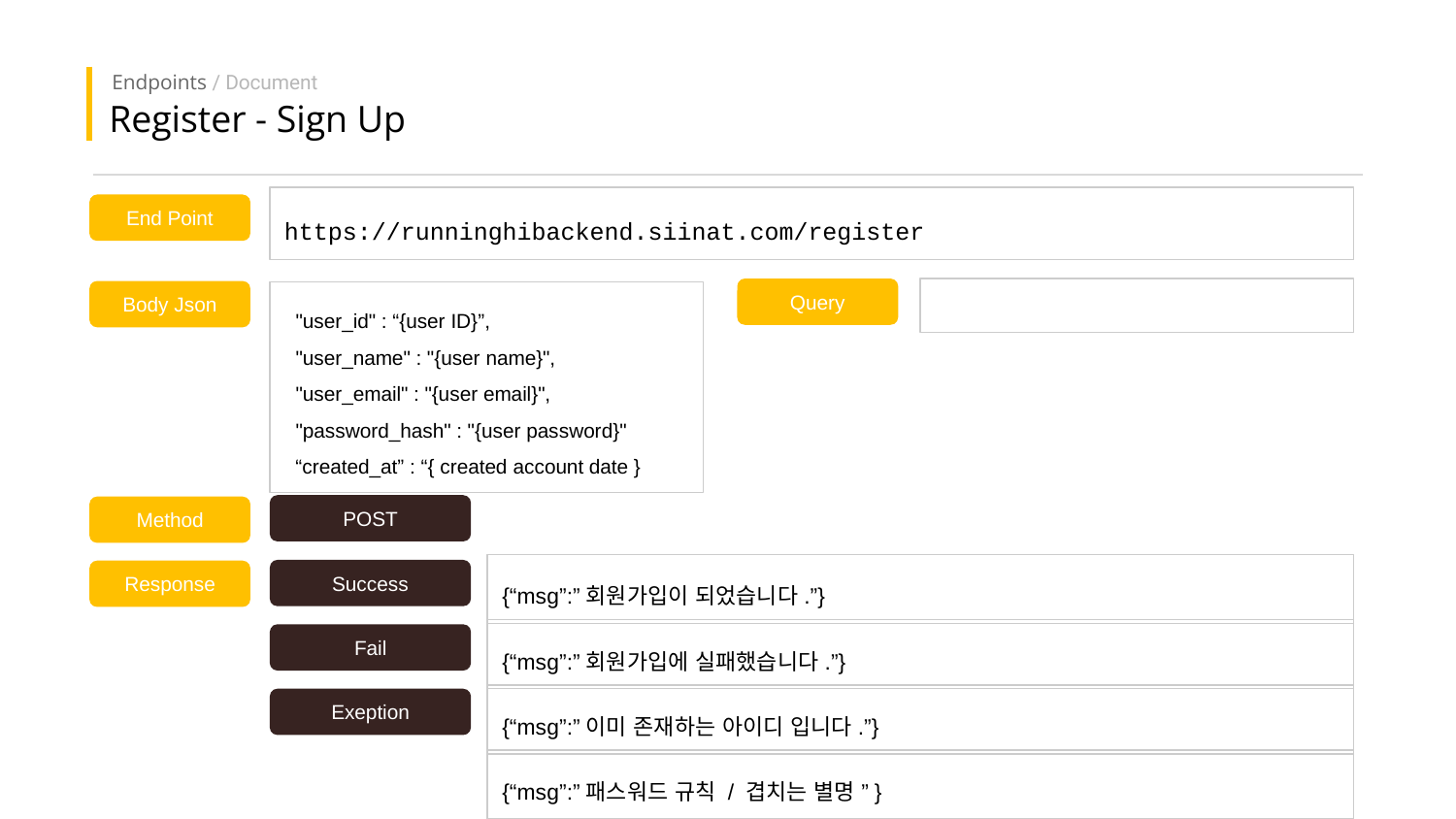

Endpoints / Document
Register - Sign Up
https://runninghibackend.siinat.com/register
End Point
Query

Body Json
  "user_id" : “{user ID}”,
  "user_name" : "{user name}",
  "user_email" : "{user email}",
  "password_hash" : "{user password}"
  “created_at” : “{ created account date }
POST
Method
{“msg”:”회원가입이 되었습니다.”}
Success
Response
{“msg”:”회원가입에 실패했습니다.”}
Fail
{“msg”:”이미 존재하는 아이디 입니다.”}
Exeption
{“msg”:”패스워드 규칙 / 겹치는 별명 ”}